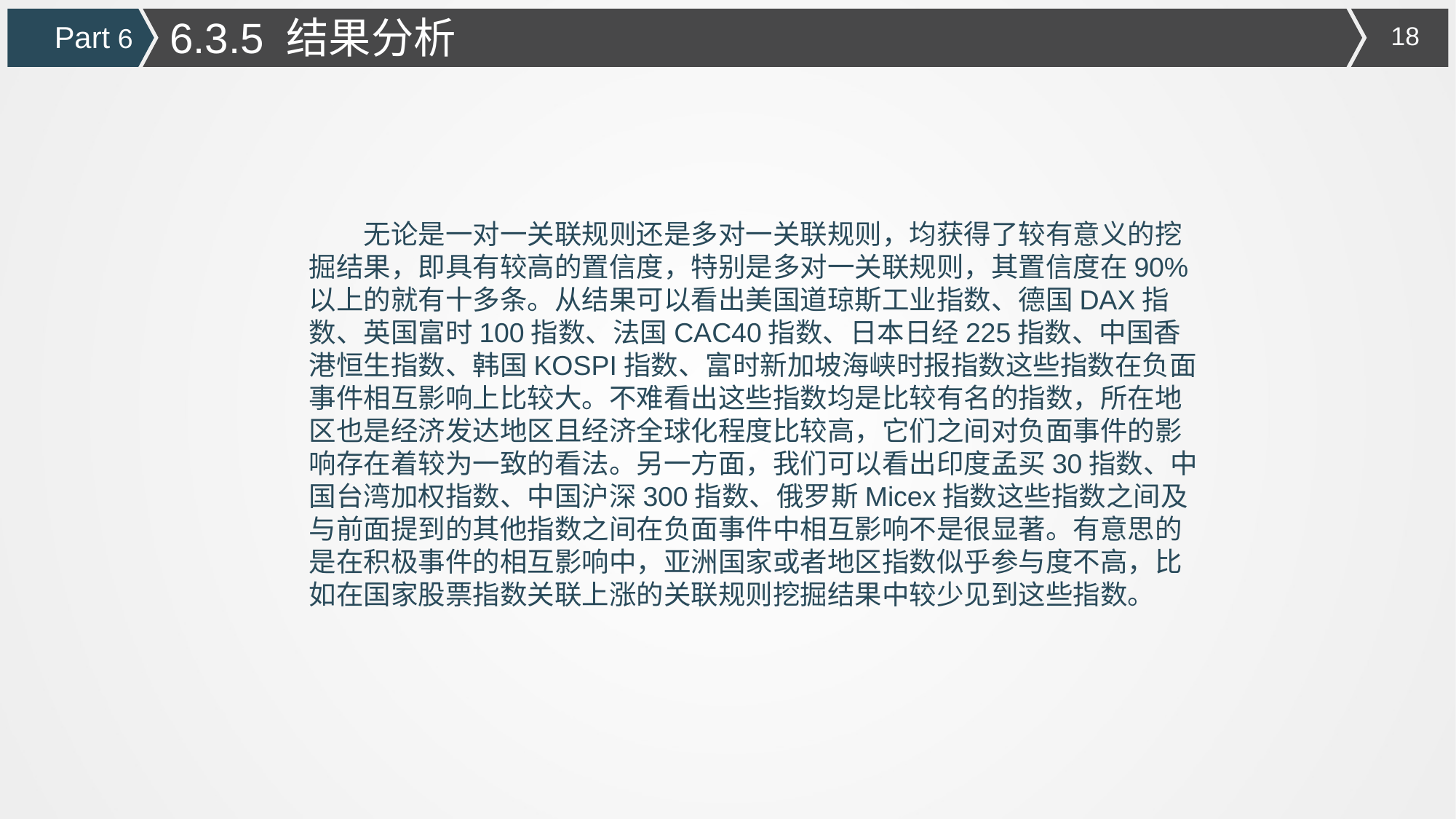

6.3.5 结果分析
Part 6
无论是一对一关联规则还是多对一关联规则，均获得了较有意义的挖掘结果，即具有较高的置信度，特别是多对一关联规则，其置信度在90%以上的就有十多条。从结果可以看出美国道琼斯工业指数、德国DAX指数、英国富时100指数、法国CAC40指数、日本日经225指数、中国香港恒生指数、韩国KOSPI指数、富时新加坡海峡时报指数这些指数在负面事件相互影响上比较大。不难看出这些指数均是比较有名的指数，所在地区也是经济发达地区且经济全球化程度比较高，它们之间对负面事件的影响存在着较为一致的看法。另一方面，我们可以看出印度孟买30指数、中国台湾加权指数、中国沪深300指数、俄罗斯Micex指数这些指数之间及与前面提到的其他指数之间在负面事件中相互影响不是很显著。有意思的是在积极事件的相互影响中，亚洲国家或者地区指数似乎参与度不高，比如在国家股票指数关联上涨的关联规则挖掘结果中较少见到这些指数。